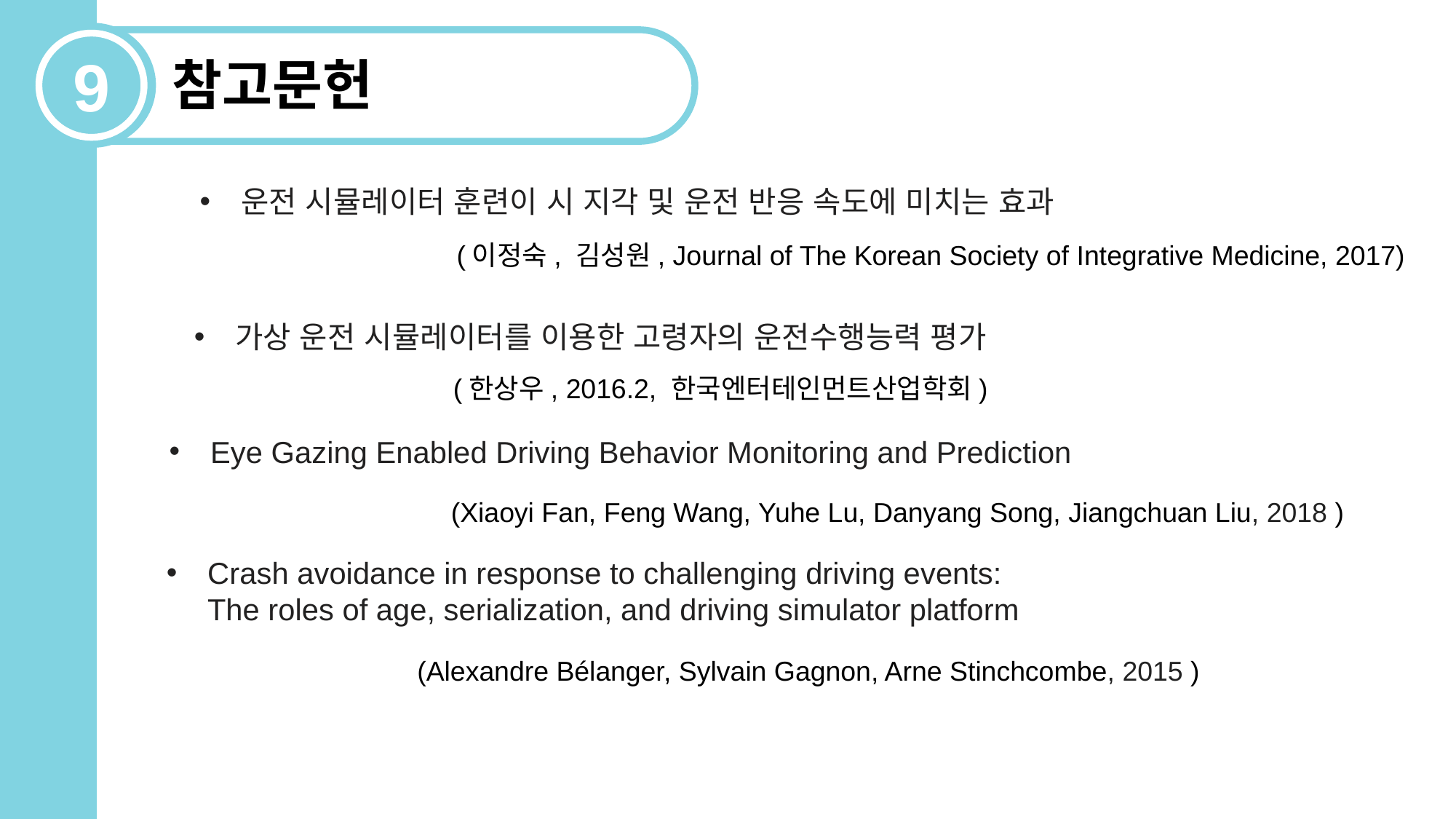

9
참고문헌
운전 시뮬레이터 훈련이 시 지각 및 운전 반응 속도에 미치는 효과
(이정숙, 김성원, Journal of The Korean Society of Integrative Medicine, 2017)
가상 운전 시뮬레이터를 이용한 고령자의 운전수행능력 평가
(한상우, 2016.2, 한국엔터테인먼트산업학회)
Eye Gazing Enabled Driving Behavior Monitoring and Prediction
(Xiaoyi Fan, Feng Wang, Yuhe Lu, Danyang Song, Jiangchuan Liu, 2018 )
Crash avoidance in response to challenging driving events:
      The roles of age, serialization, and driving simulator platform
(Alexandre Bélanger, Sylvain Gagnon, Arne Stinchcombe, 2015 )